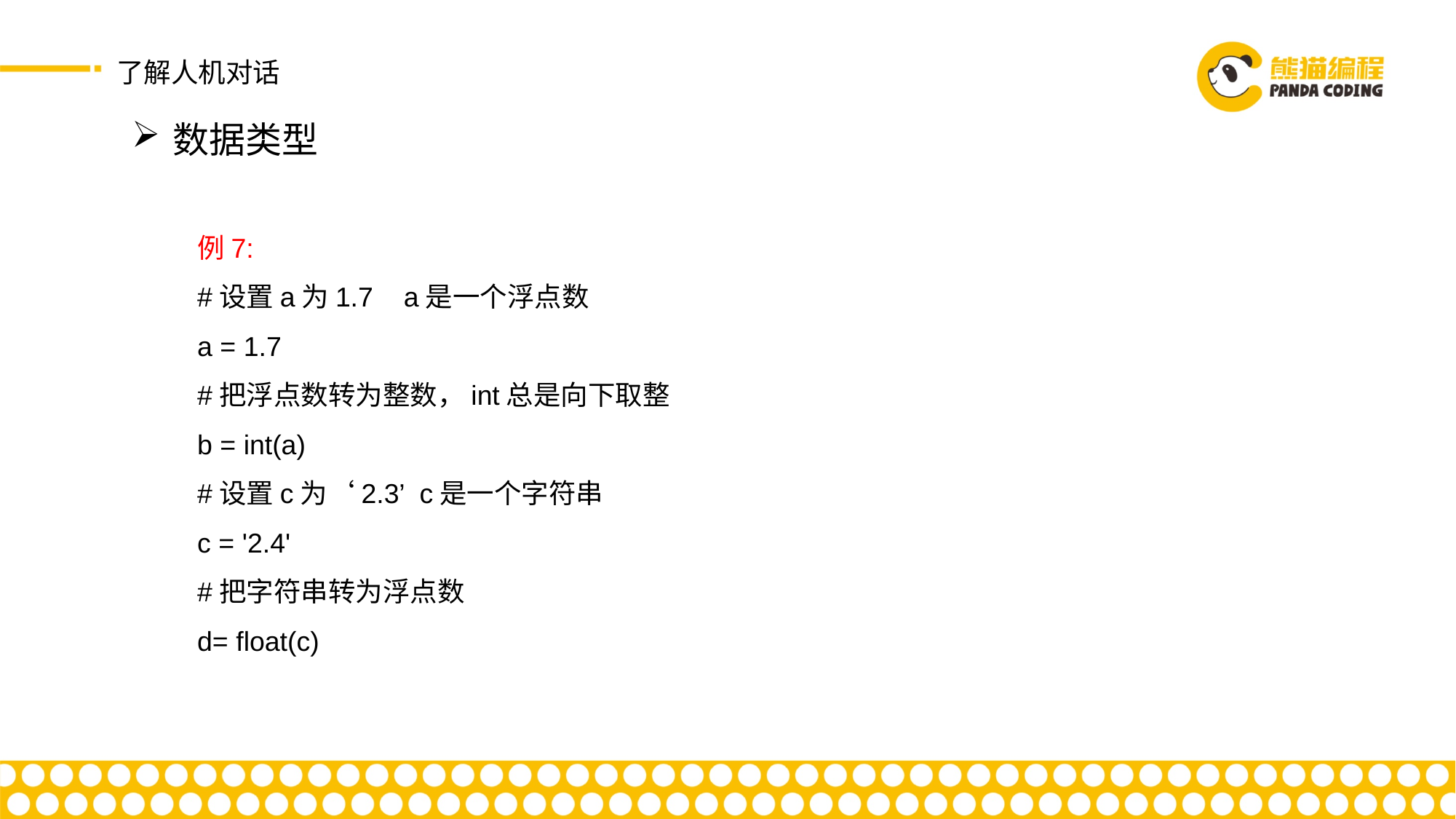

了解人机对话
数据类型
例7:
#设置a为1.7    a是一个浮点数
a = 1.7
#把浮点数转为整数，int总是向下取整
b = int(a)
#设置c为‘2.3’  c是一个字符串
c = '2.4'
#把字符串转为浮点数
d= float(c)